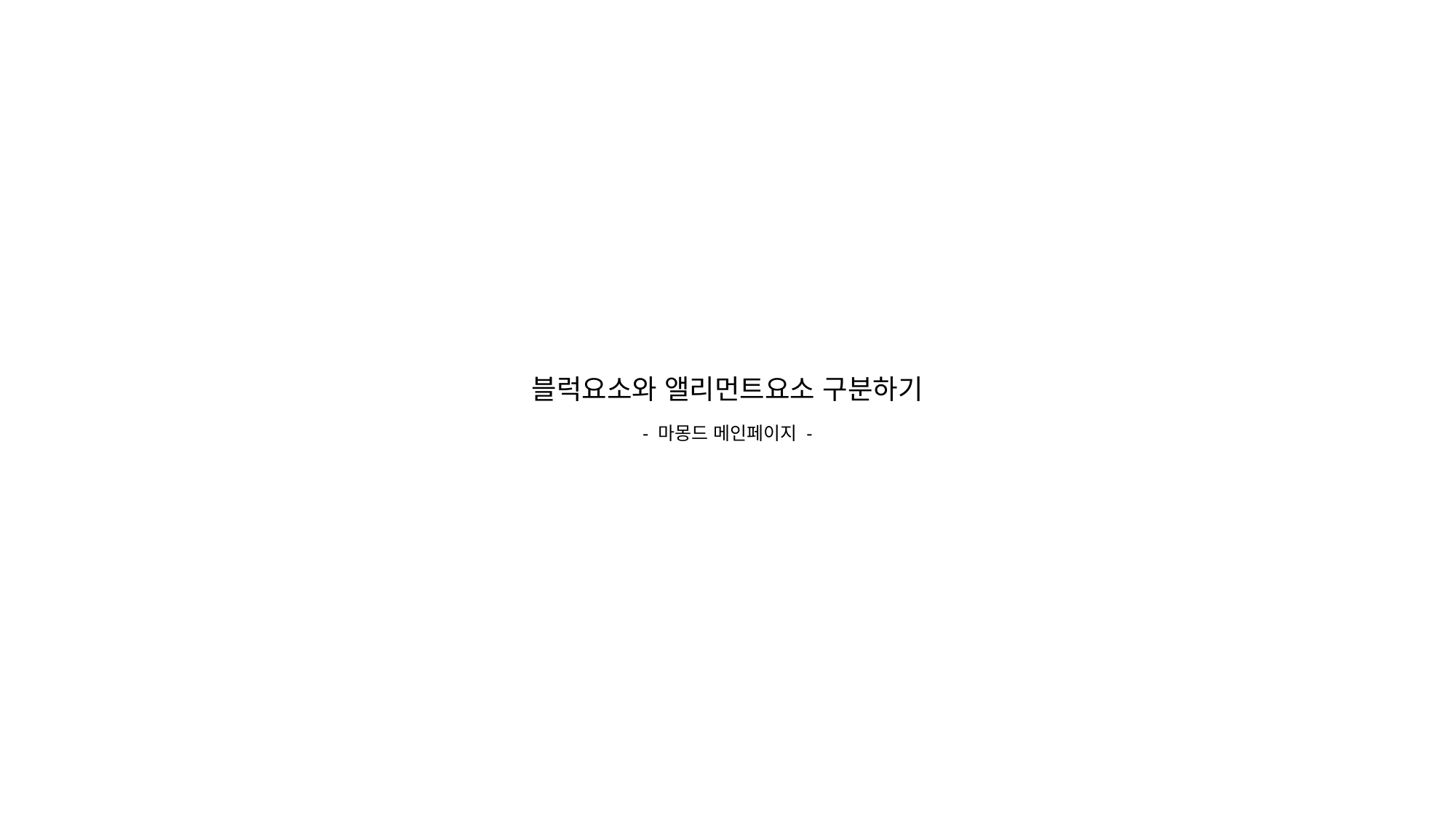

블럭요소와 앨리먼트요소 구분하기
- 마몽드 메인페이지 -